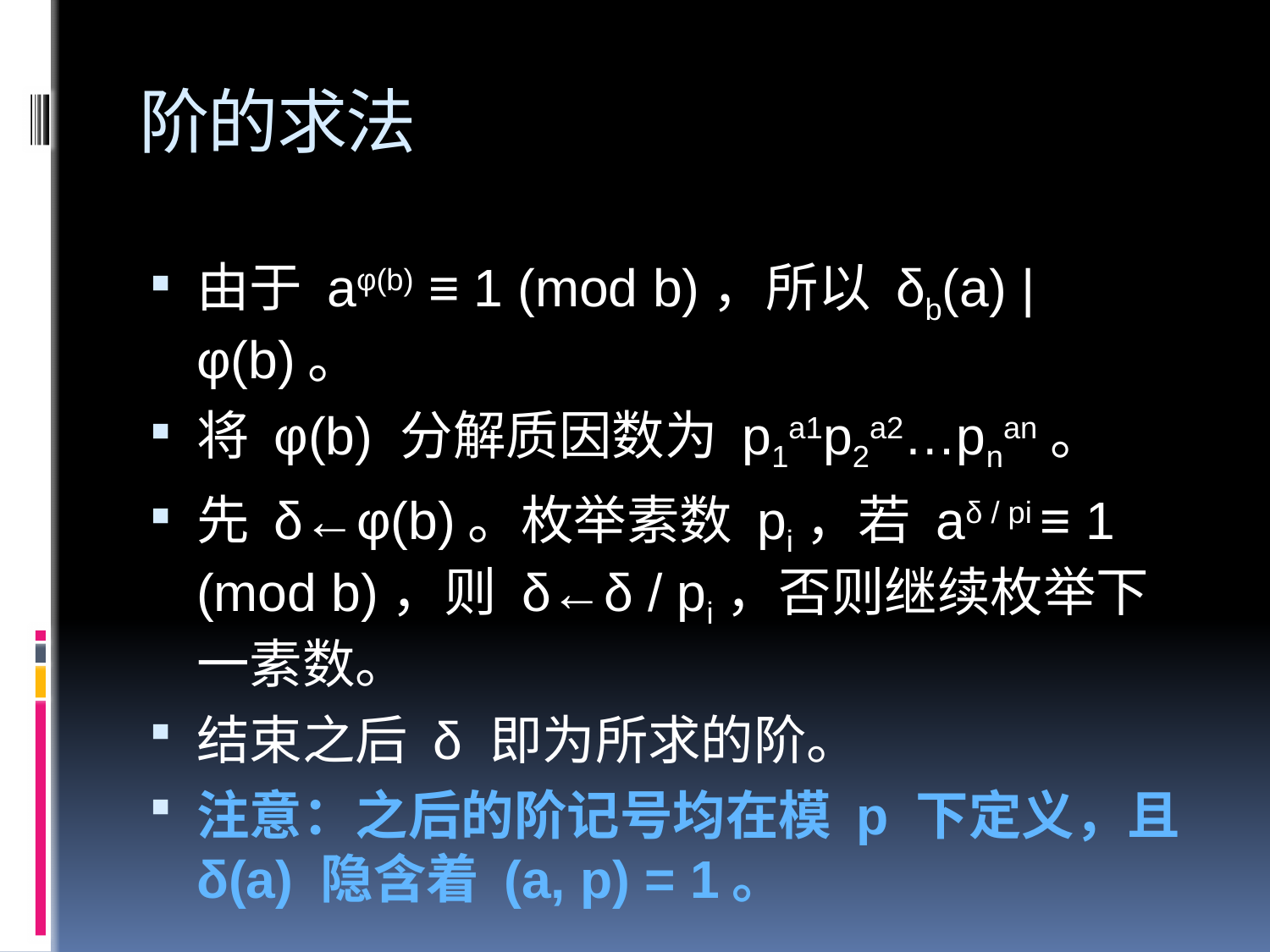

# 阶的求法
由于 aφ(b) ≡ 1 (mod b)，所以 δb(a) | φ(b)。
将 φ(b) 分解质因数为 p1a1p2a2…pnan。
先 δ←φ(b)。枚举素数 pi，若 aδ / pi ≡ 1 (mod b)，则 δ←δ / pi，否则继续枚举下一素数。
结束之后 δ 即为所求的阶。
注意：之后的阶记号均在模 p 下定义，且 δ(a) 隐含着 (a, p) = 1。